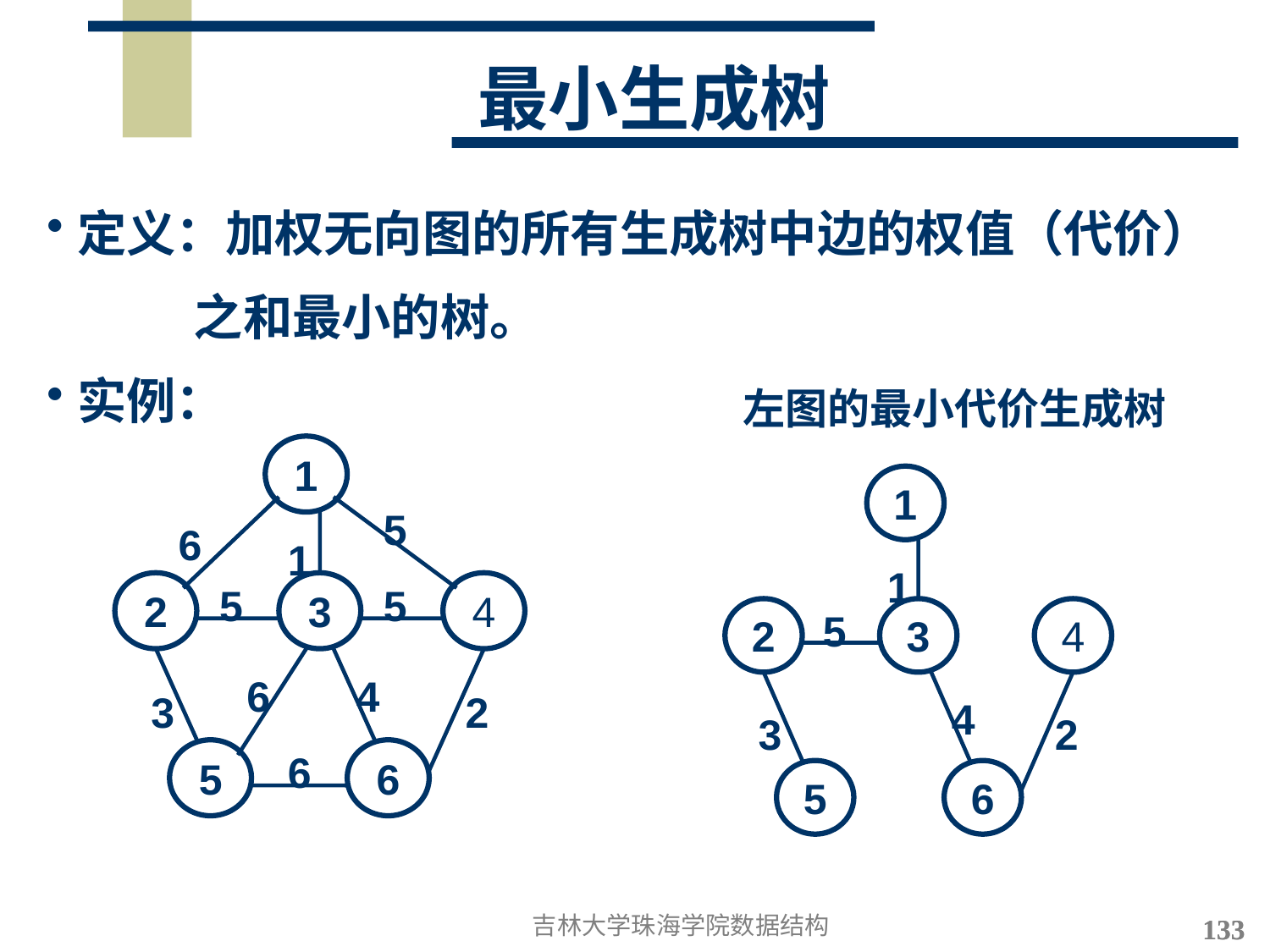

# 最小生成树
定义：加权无向图的所有生成树中边的权值（代价）
            之和最小的树。
实例：
左图的最小代价生成树
1

5
6

1
2
5
3
5
4

6
4
3
2
5
6
6

1

1
2
5
3
4

4
3
2
5
6
133
吉林大学珠海学院数据结构